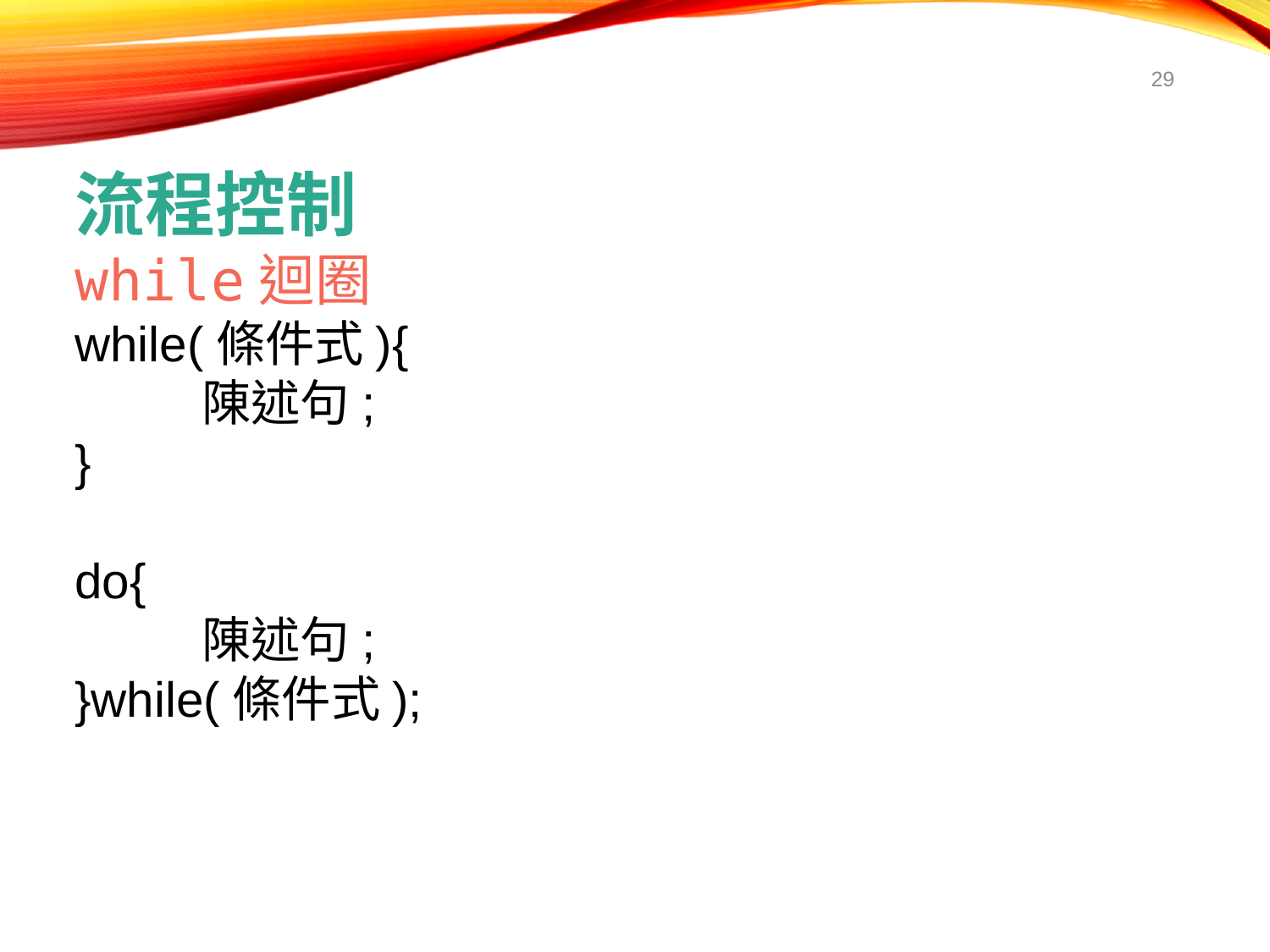

29
流程控制
while迴圈
while(條件式){
	陳述句;
}

do{
	陳述句;
}while(條件式);